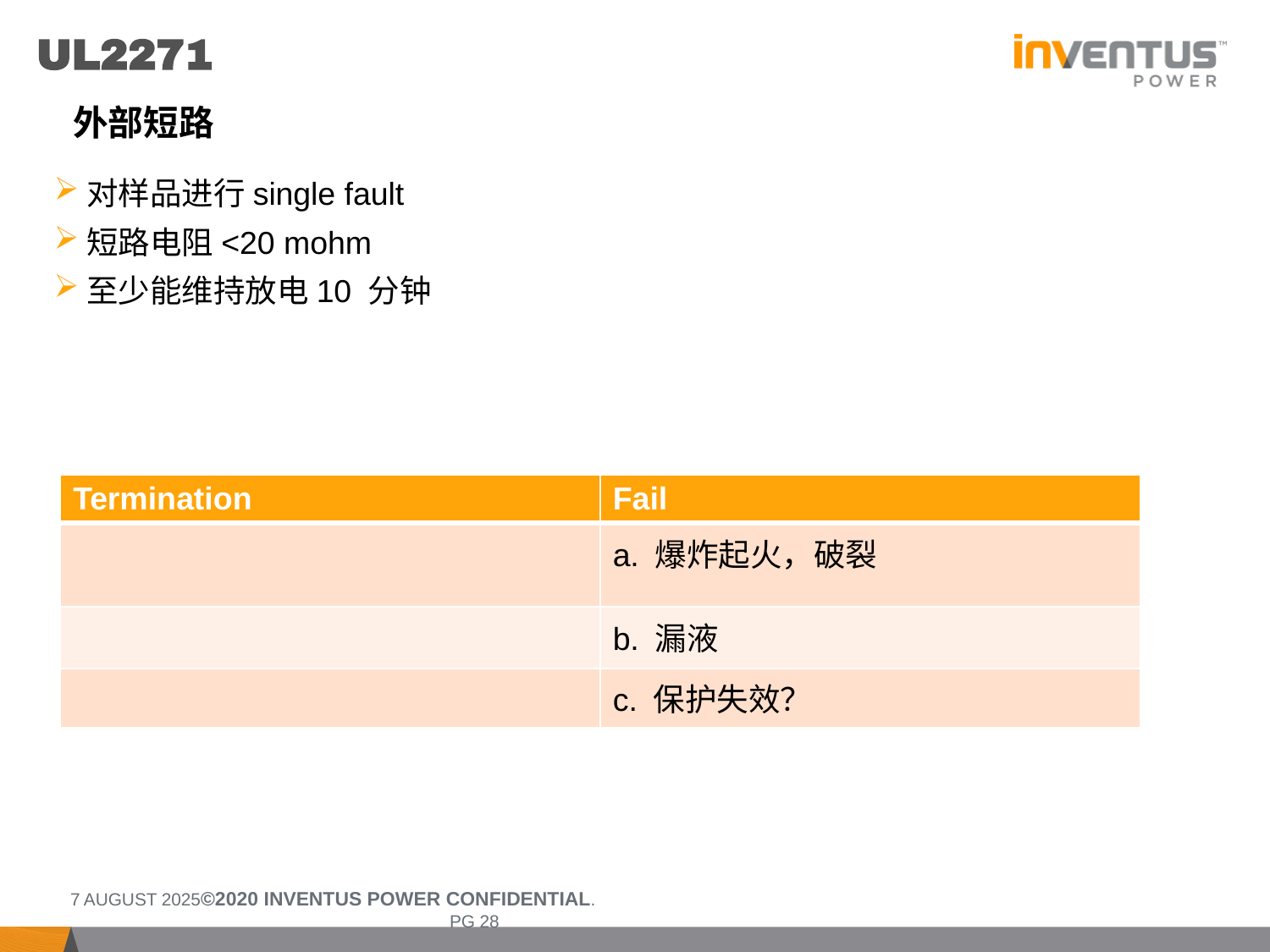

# UL2271
外部短路
对样品进行single fault
短路电阻<20 mohm
至少能维持放电10 分钟
| Termination | Fail |
| --- | --- |
|  | a. 爆炸起火，破裂 |
|  | b. 漏液 |
|  | c. 保护失效？ |